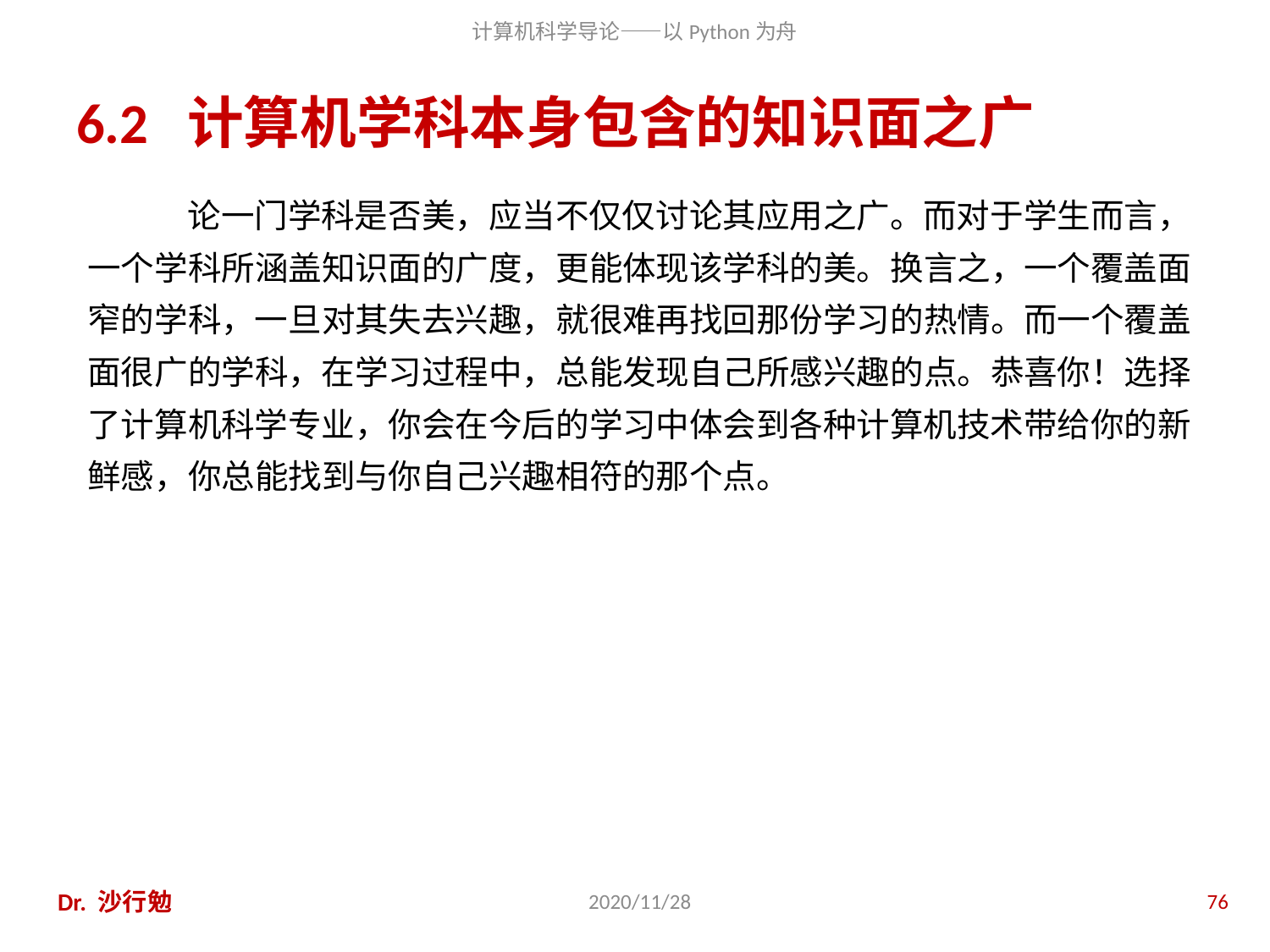

# 6.2  计算机学科本身包含的知识面之广
论一门学科是否美，应当不仅仅讨论其应用之广。而对于学生而言，一个学科所涵盖知识面的广度，更能体现该学科的美。换言之，一个覆盖面窄的学科，一旦对其失去兴趣，就很难再找回那份学习的热情。而一个覆盖面很广的学科，在学习过程中，总能发现自己所感兴趣的点。恭喜你！选择了计算机科学专业，你会在今后的学习中体会到各种计算机技术带给你的新鲜感，你总能找到与你自己兴趣相符的那个点。
Dr. 沙行勉
2020/11/28
76